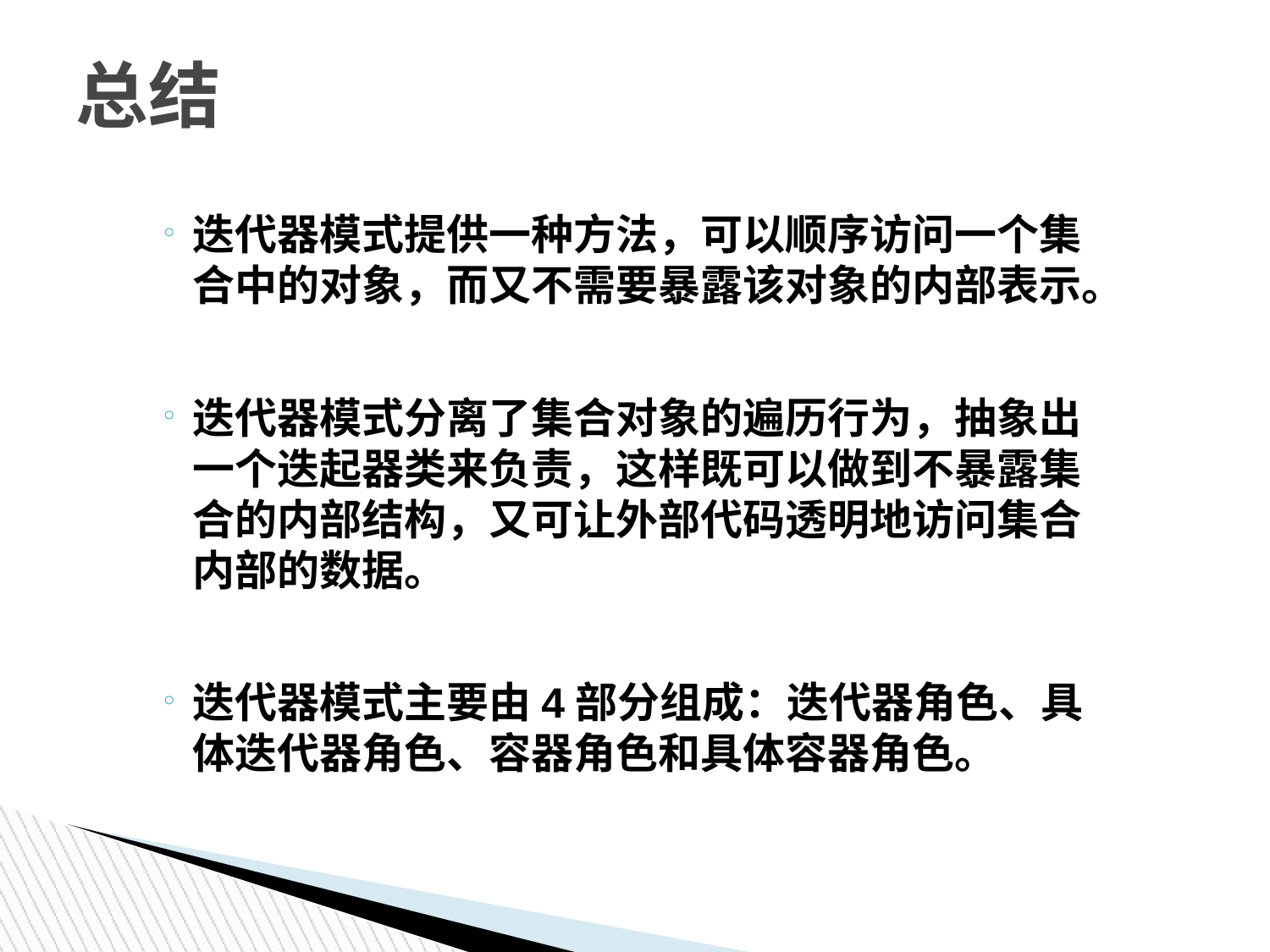

# 总结

迭代器模式提供一种方法，可以顺序访问一个集合中的对象，而又不需要暴露该对象的内部表示。

迭代器模式分离了集合对象的遍历行为，抽象出一个迭起器类来负责，这样既可以做到不暴露集合的内部结构，又可让外部代码透明地访问集合内部的数据。

迭代器模式主要由4部分组成：迭代器角色、具体迭代器角色、容器角色和具体容器角色。